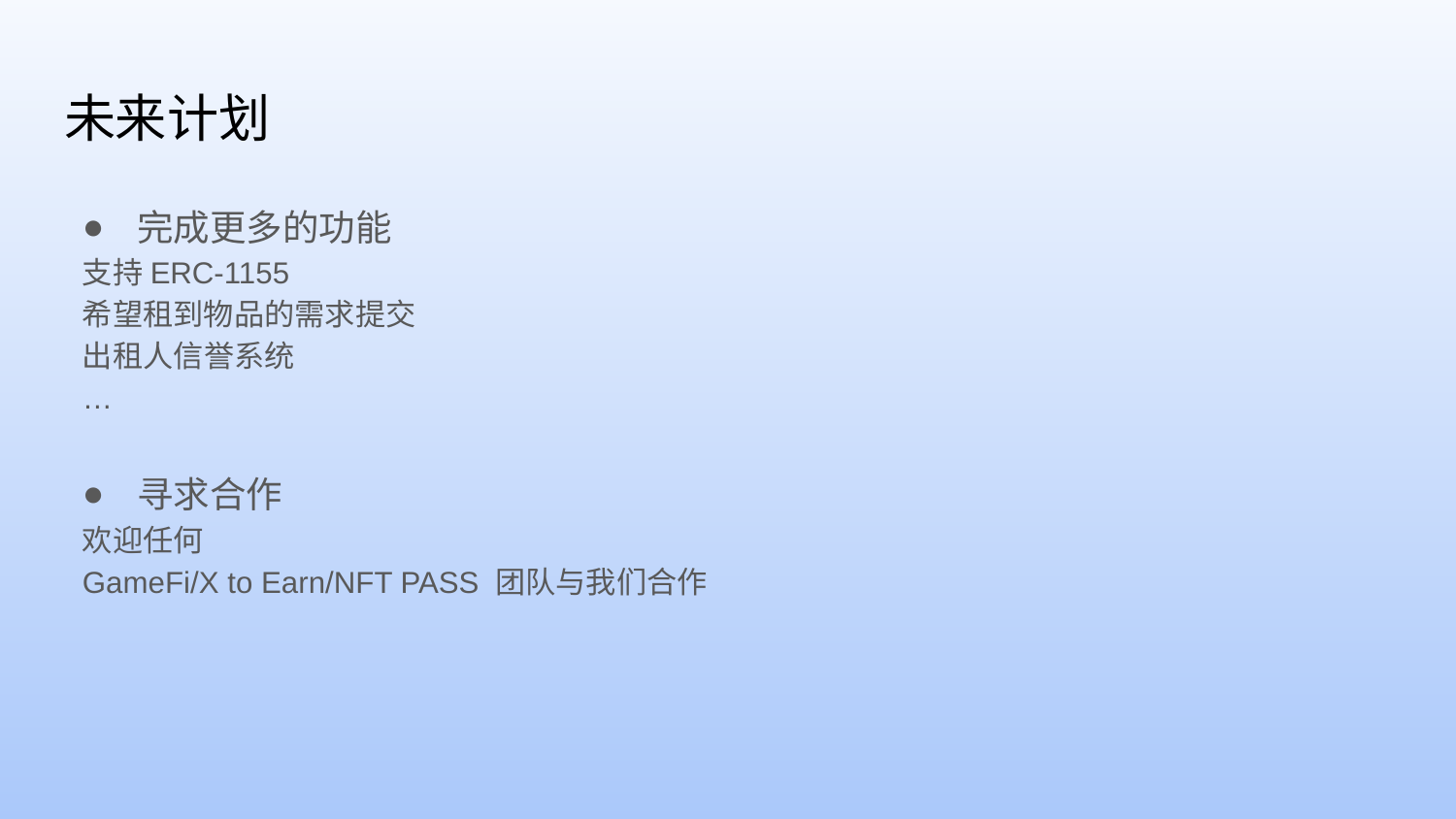

# 未来计划
完成更多的功能
支持ERC-1155
希望租到物品的需求提交
出租人信誉系统
…

寻求合作
欢迎任何
GameFi/X to Earn/NFT PASS 团队与我们合作